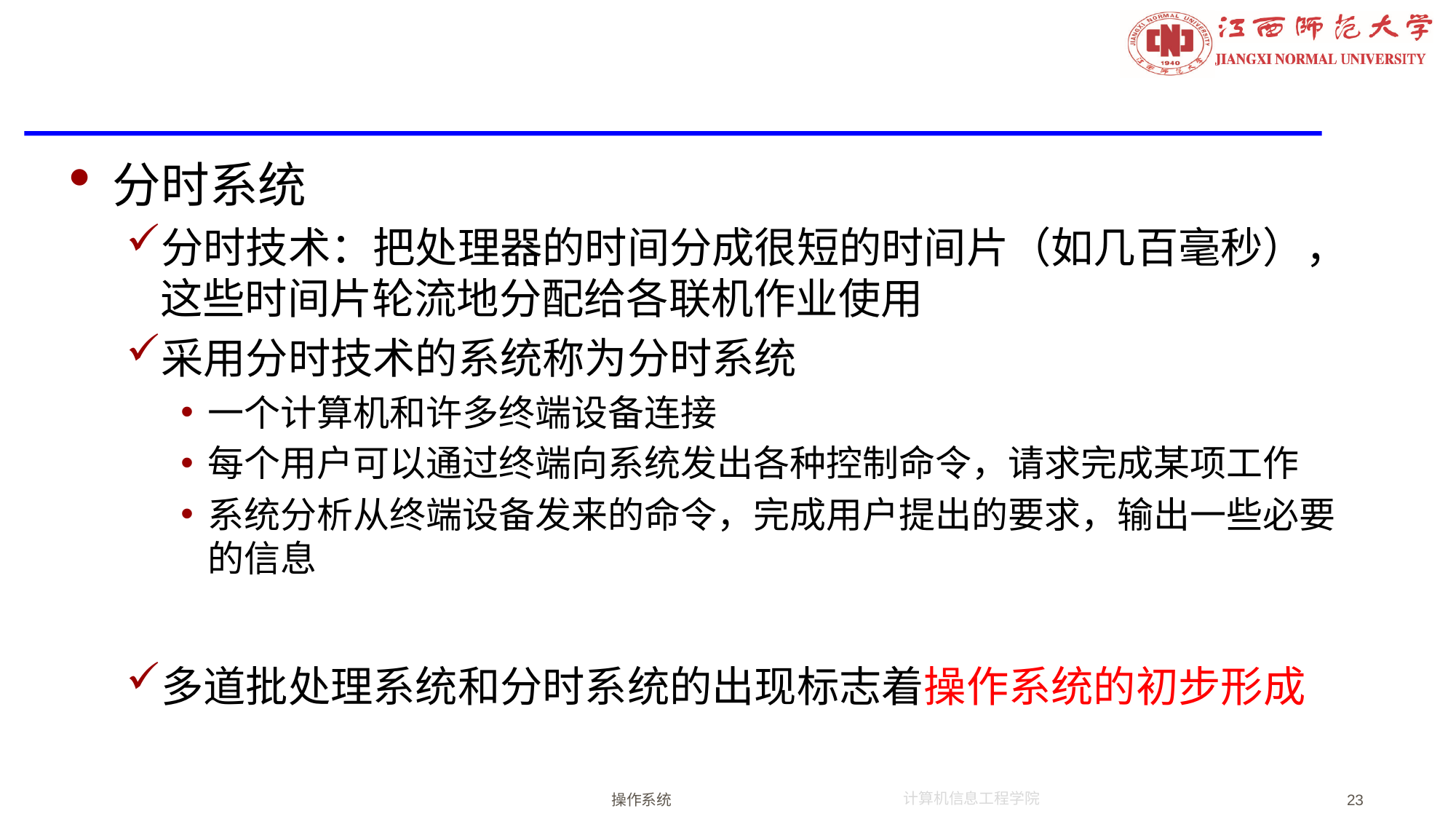

#
分时系统
分时技术：把处理器的时间分成很短的时间片（如几百毫秒），这些时间片轮流地分配给各联机作业使用
采用分时技术的系统称为分时系统
一个计算机和许多终端设备连接
每个用户可以通过终端向系统发出各种控制命令，请求完成某项工作
系统分析从终端设备发来的命令，完成用户提出的要求，输出一些必要的信息

多道批处理系统和分时系统的出现标志着操作系统的初步形成
操作系统
23